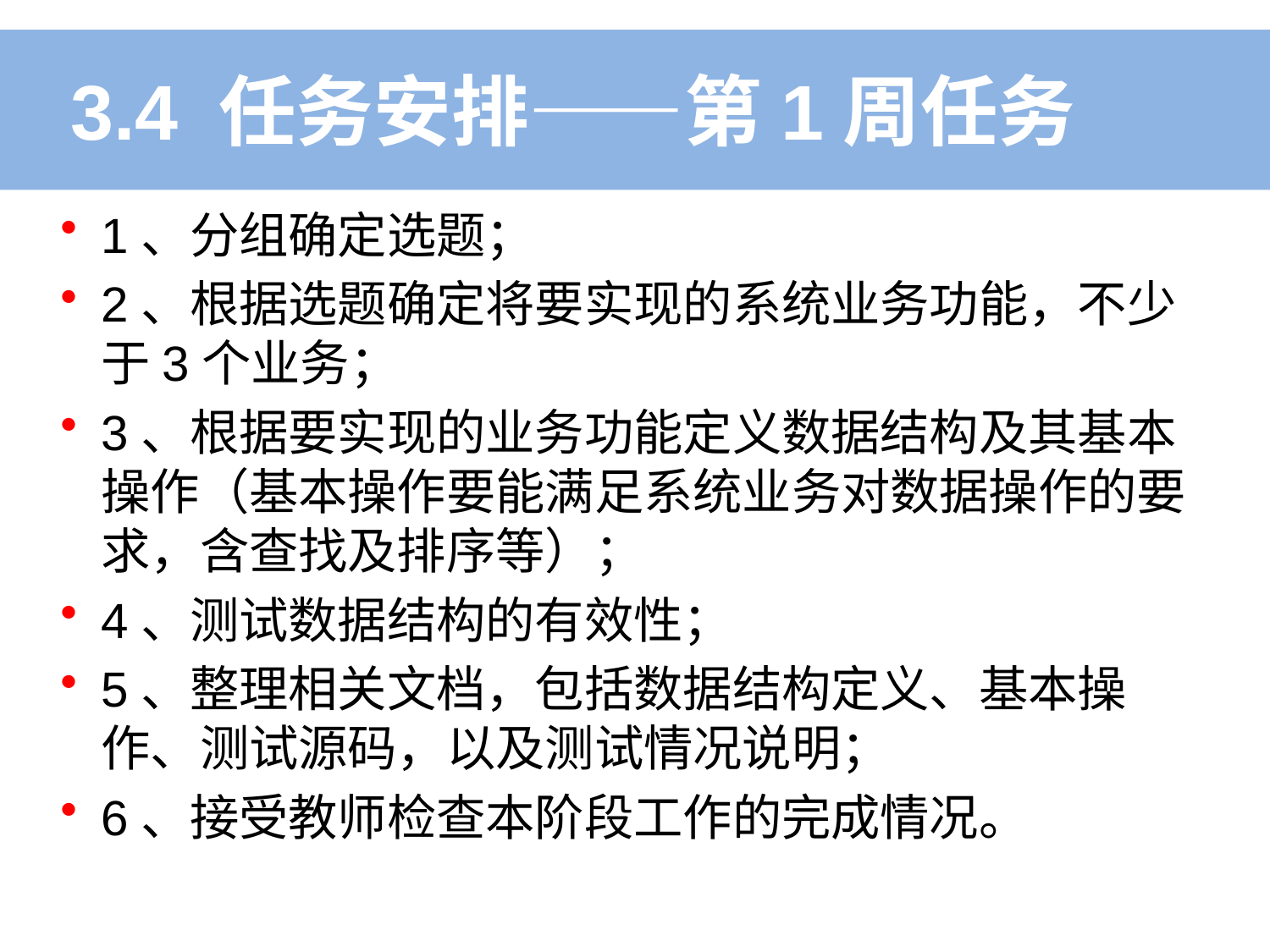

# 3.4 任务安排——第1周任务
1、分组确定选题；
2、根据选题确定将要实现的系统业务功能，不少于3个业务；
3、根据要实现的业务功能定义数据结构及其基本操作（基本操作要能满足系统业务对数据操作的要求，含查找及排序等）；
4、测试数据结构的有效性；
5、整理相关文档，包括数据结构定义、基本操作、测试源码，以及测试情况说明；
6、接受教师检查本阶段工作的完成情况。